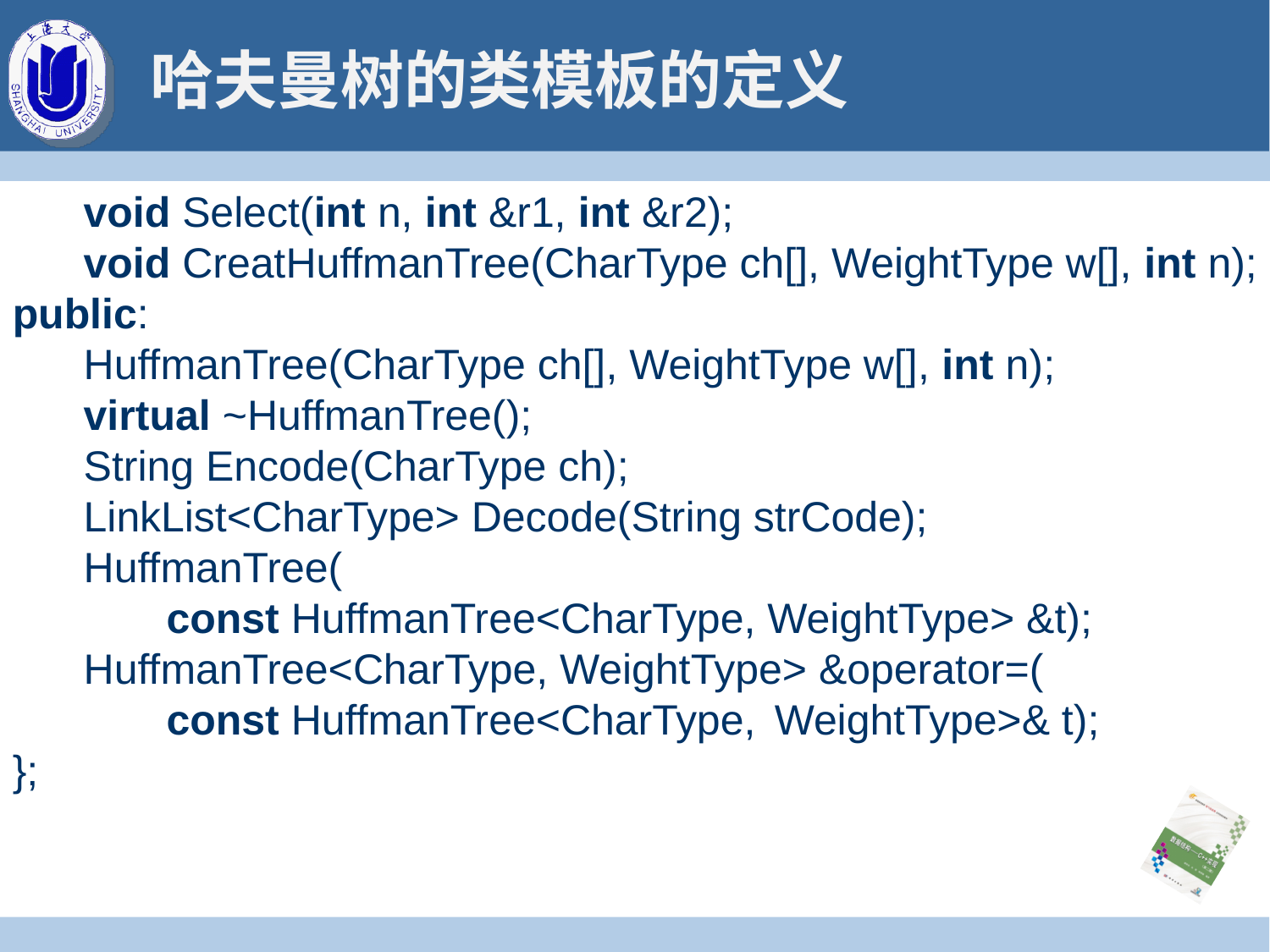

# 哈夫曼树的类模板的定义
      void Select(int n, int &r1, int &r2);
      void CreatHuffmanTree(CharType ch[], WeightType w[], int n);
public:
      HuffmanTree(CharType ch[], WeightType w[], int n);
      virtual ~HuffmanTree();
      String Encode(CharType ch);
      LinkList<CharType> Decode(String strCode);
      HuffmanTree(
             const HuffmanTree<CharType, WeightType> &t);
      HuffmanTree<CharType, WeightType> &operator=(
             const HuffmanTree<CharType, 	WeightType>& t);
};